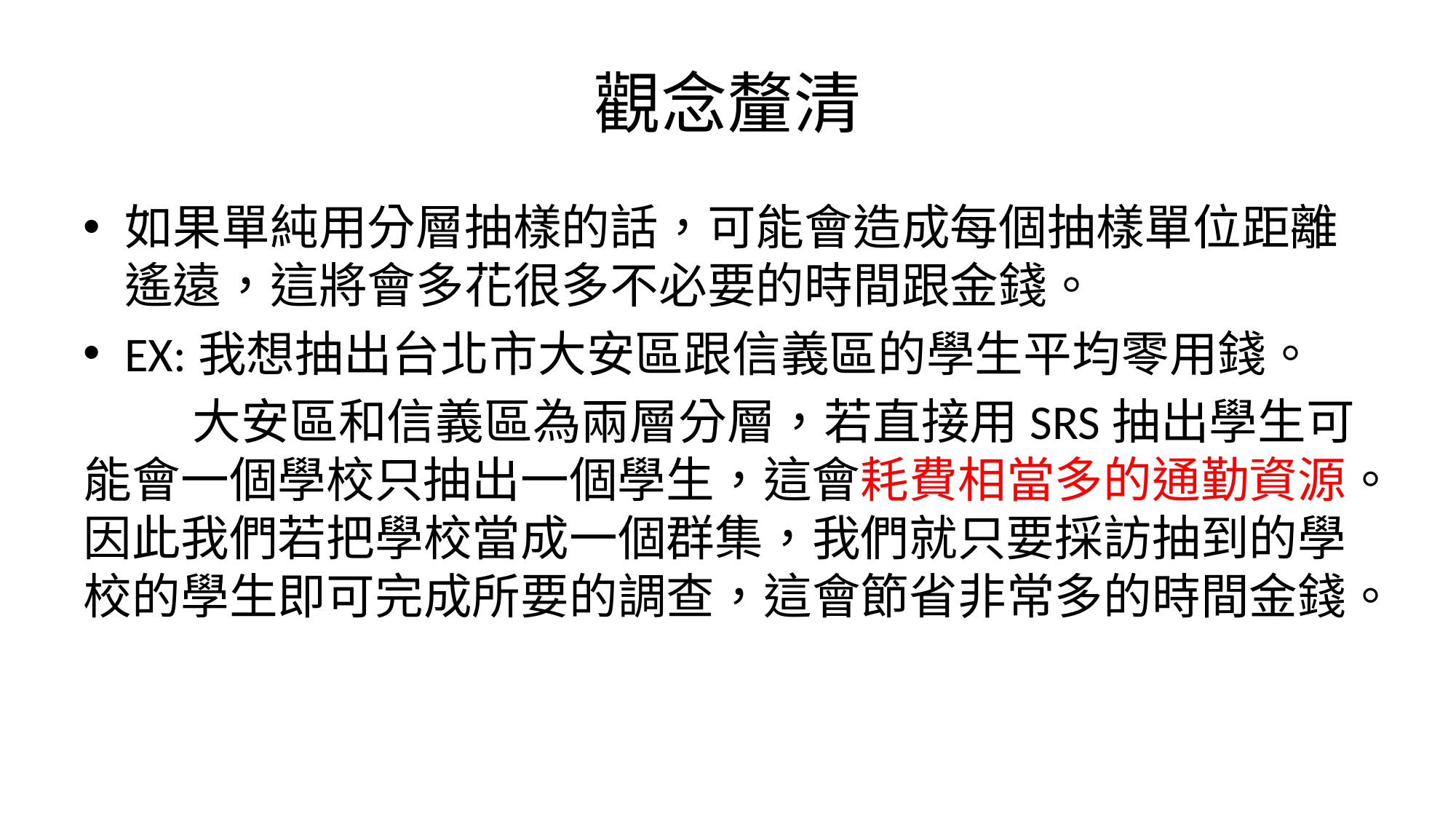

# 觀念釐清
如果單純用分層抽樣的話，可能會造成每個抽樣單位距離遙遠，這將會多花很多不必要的時間跟金錢。
EX:我想抽出台北市大安區跟信義區的學生平均零用錢。
	大安區和信義區為兩層分層，若直接用SRS抽出學生可能會一個學校只抽出一個學生，這會耗費相當多的通勤資源。因此我們若把學校當成一個群集，我們就只要採訪抽到的學校的學生即可完成所要的調查，這會節省非常多的時間金錢。